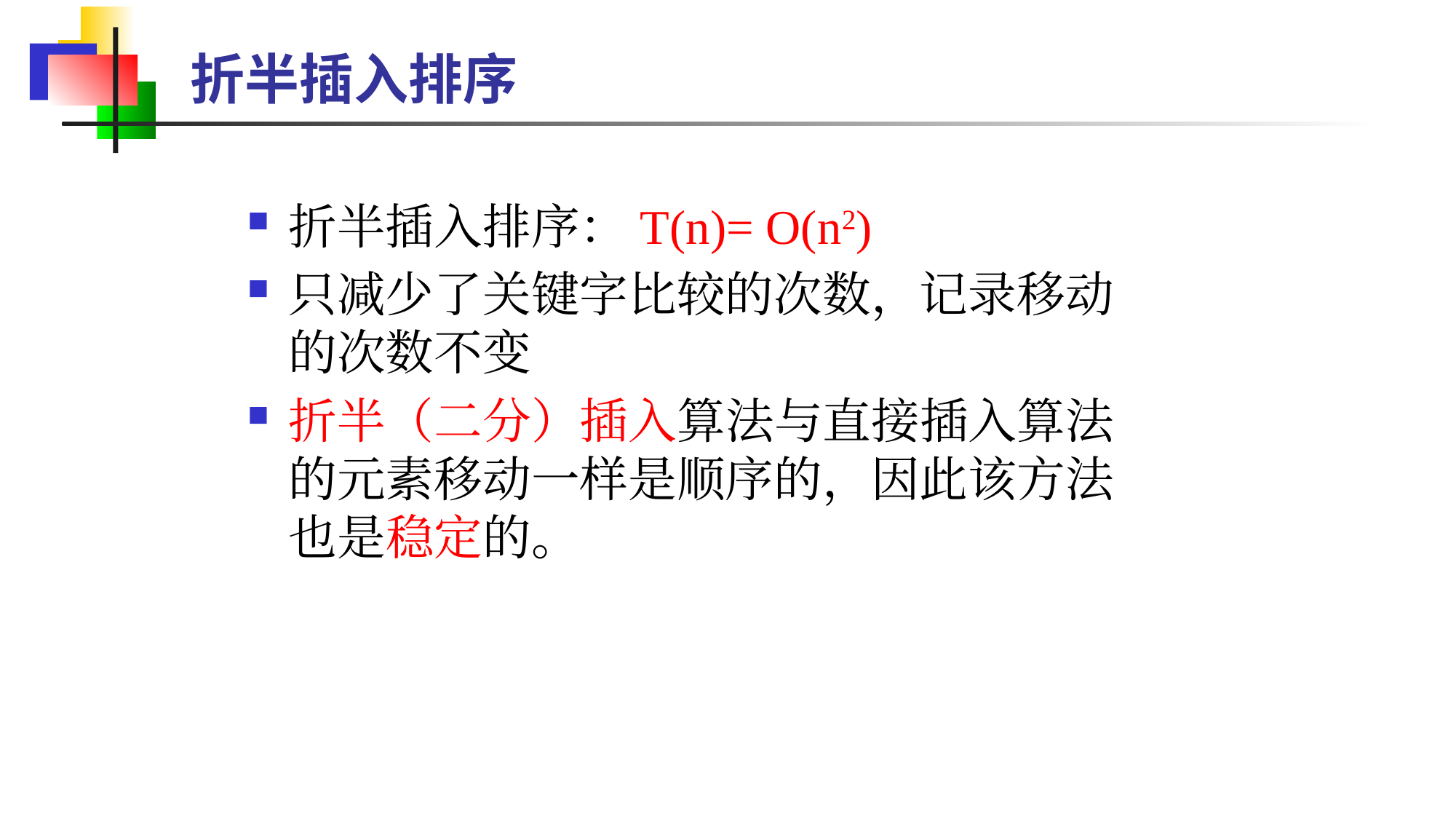

折半插入排序
折半插入排序：T(n)= O(n2)
只减少了关键字比较的次数，记录移动的次数不变
折半（二分）插入算法与直接插入算法的元素移动一样是顺序的，因此该方法也是稳定的。